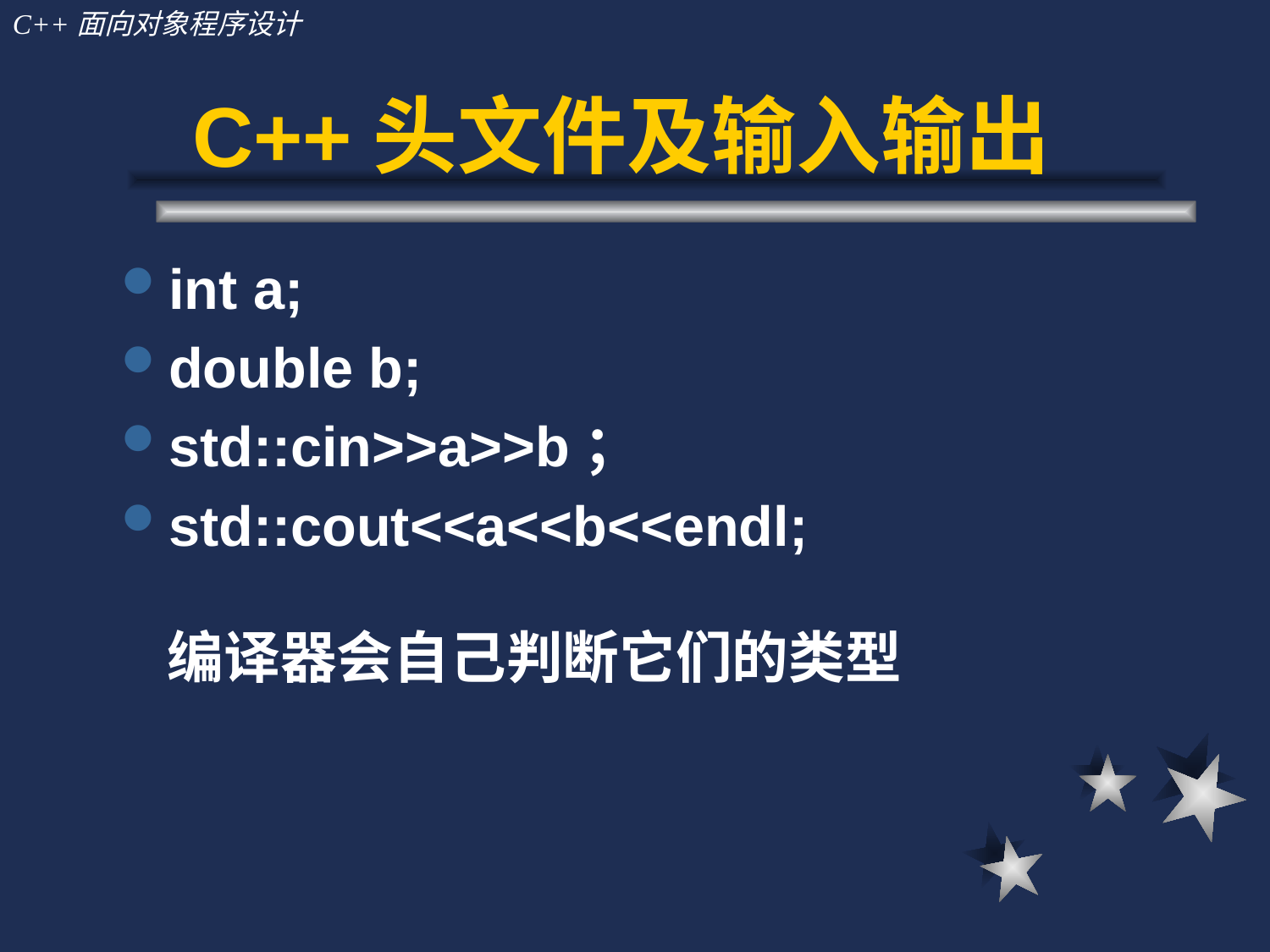

# C++头文件及输入输出
int a;
double b;
std::cin>>a>>b；
std::cout<<a<<b<<endl;
编译器会自己判断它们的类型
22